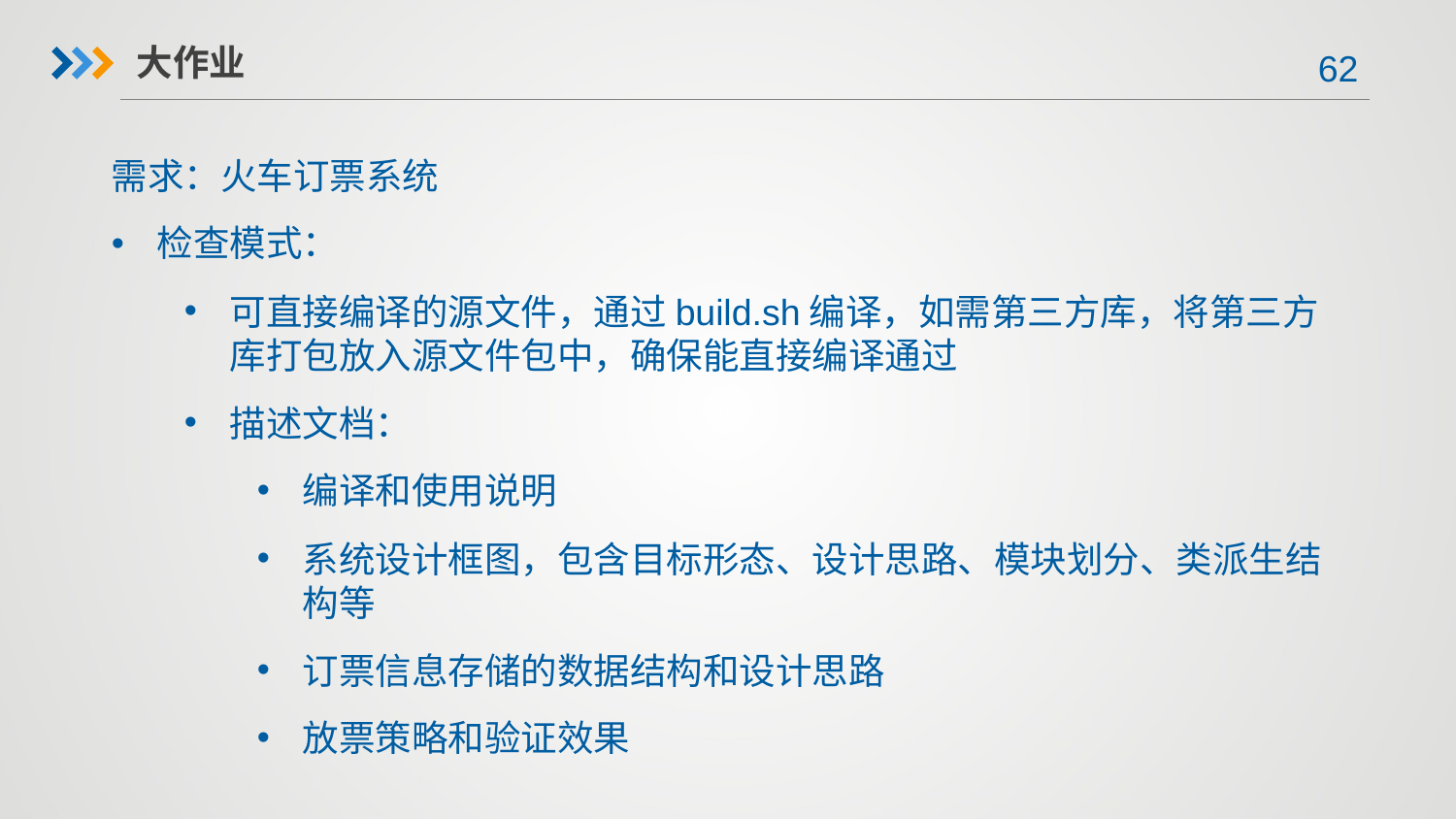

大作业
需求：火车订票系统
检查模式：
可直接编译的源文件，通过build.sh编译，如需第三方库，将第三方库打包放入源文件包中，确保能直接编译通过
描述文档：
编译和使用说明
系统设计框图，包含目标形态、设计思路、模块划分、类派生结构等
订票信息存储的数据结构和设计思路
放票策略和验证效果